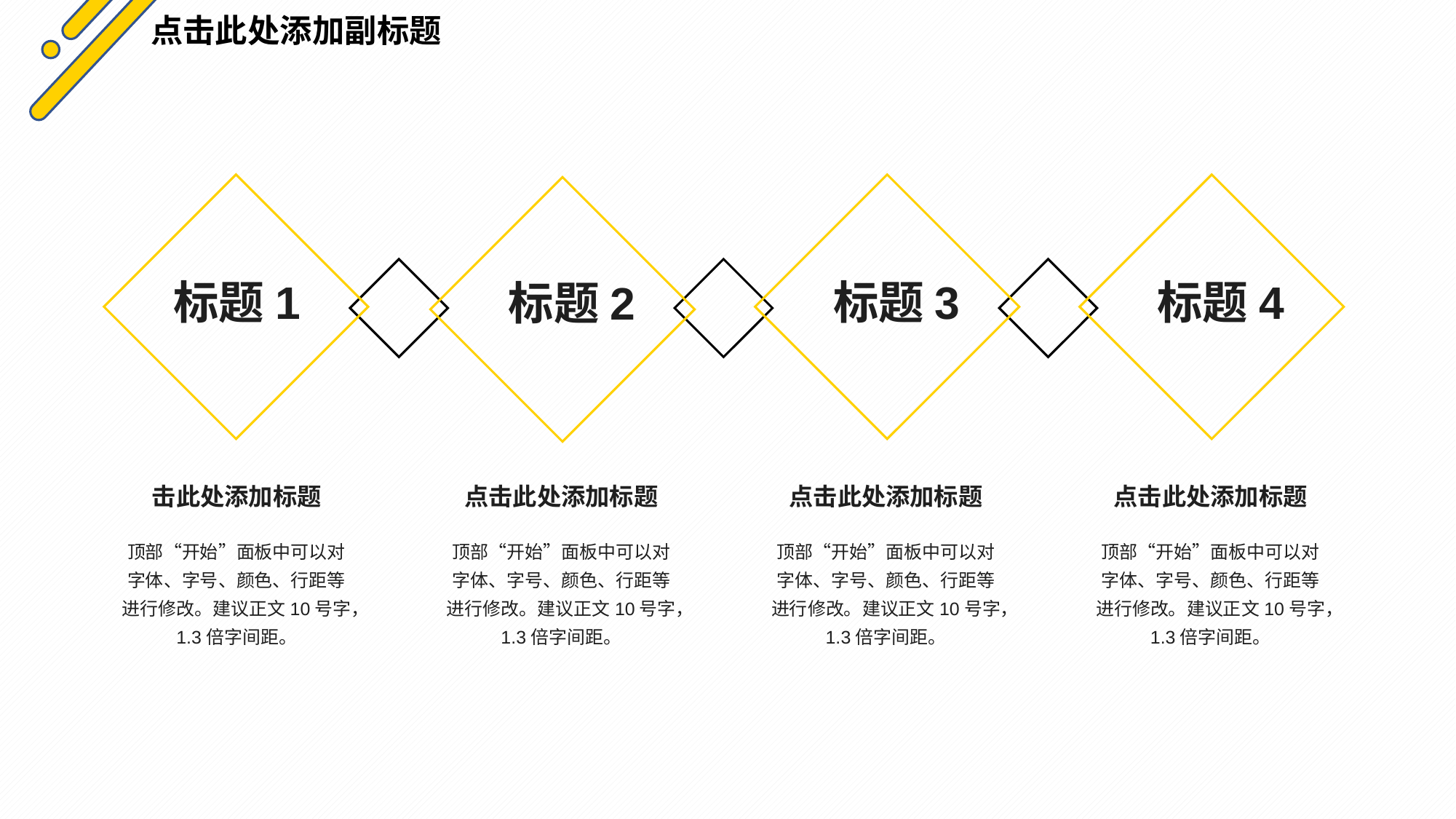

点击此处添加副标题

标题1
标题3
标题4
标题2

击此处添加标题
顶部“开始”面板中可以对字体、字号、颜色、行距等进行修改。建议正文10号字，1.3倍字间距。
点击此处添加标题
顶部“开始”面板中可以对字体、字号、颜色、行距等进行修改。建议正文10号字，1.3倍字间距。
点击此处添加标题
顶部“开始”面板中可以对字体、字号、颜色、行距等进行修改。建议正文10号字，1.3倍字间距。
点击此处添加标题
顶部“开始”面板中可以对字体、字号、颜色、行距等进行修改。建议正文10号字，1.3倍字间距。